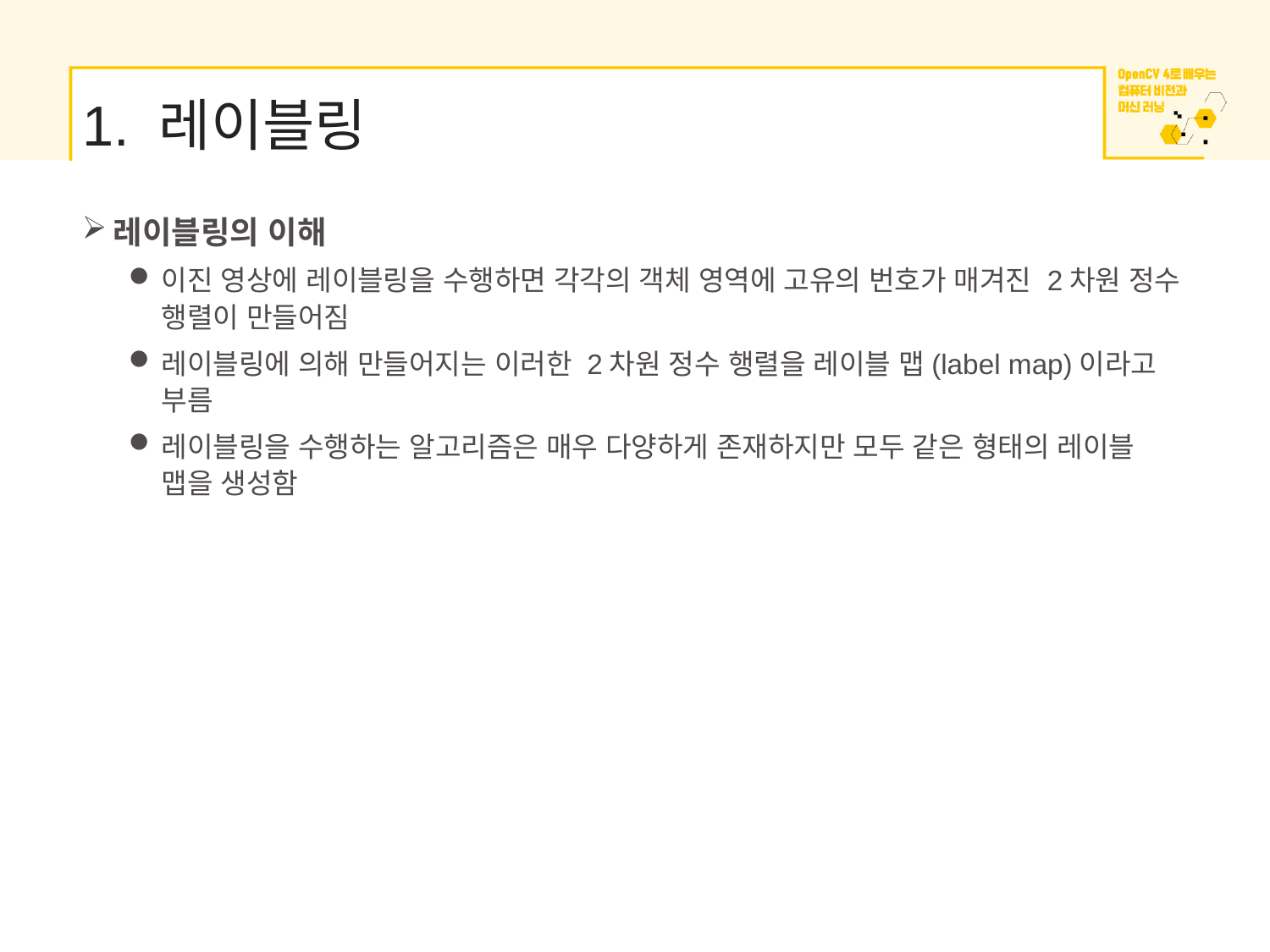

# 1. 레이블링
레이블링의 이해
이진 영상에 레이블링을 수행하면 각각의 객체 영역에 고유의 번호가 매겨진 2차원 정수 행렬이 만들어짐
레이블링에 의해 만들어지는 이러한 2차원 정수 행렬을 레이블 맵(label map)이라고 부름
레이블링을 수행하는 알고리즘은 매우 다양하게 존재하지만 모두 같은 형태의 레이블 맵을 생성함